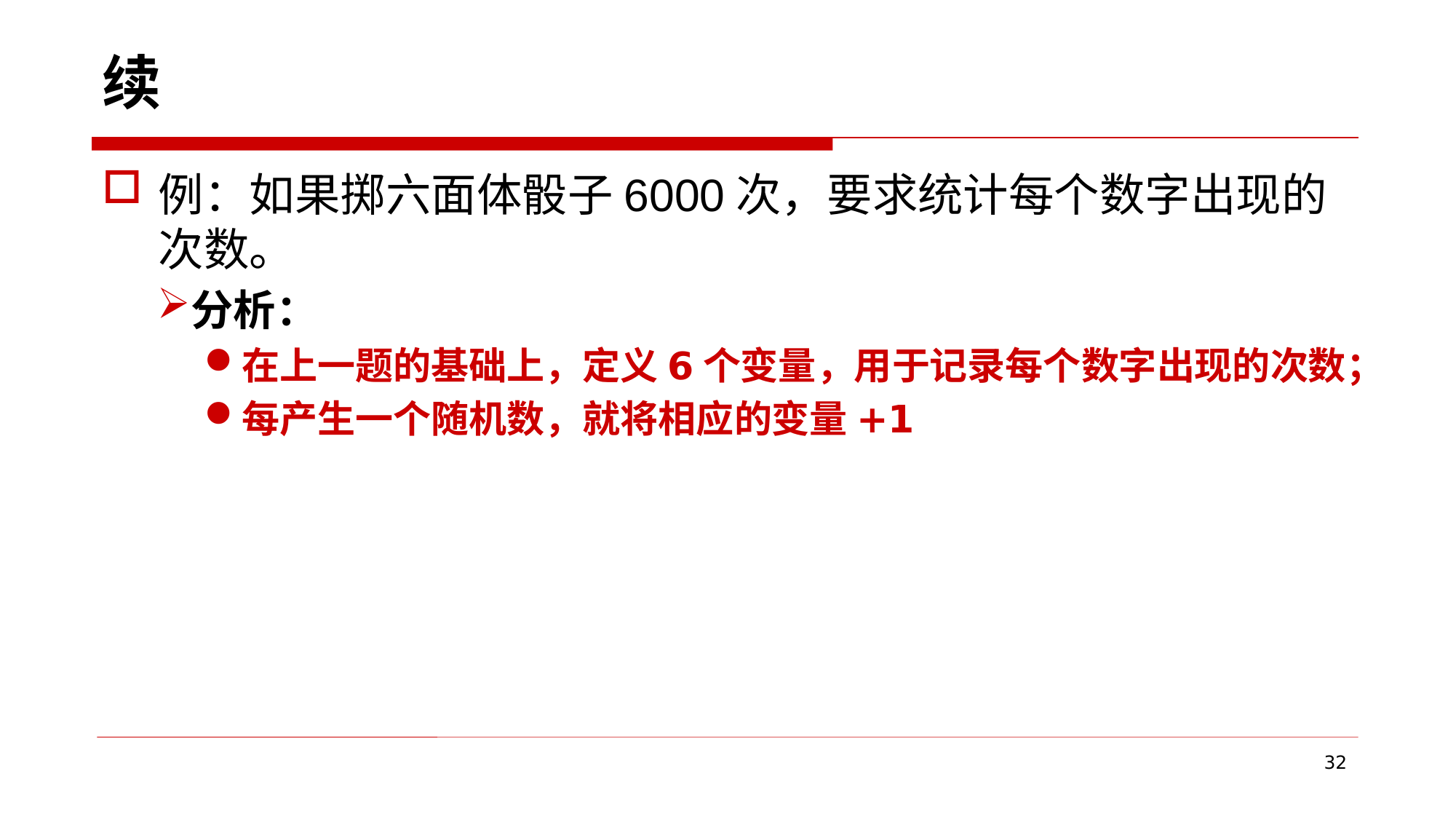

续
例：如果掷六面体骰子6000次，要求统计每个数字出现的次数。
分析：
在上一题的基础上，定义6个变量，用于记录每个数字出现的次数；
每产生一个随机数，就将相应的变量+1
32